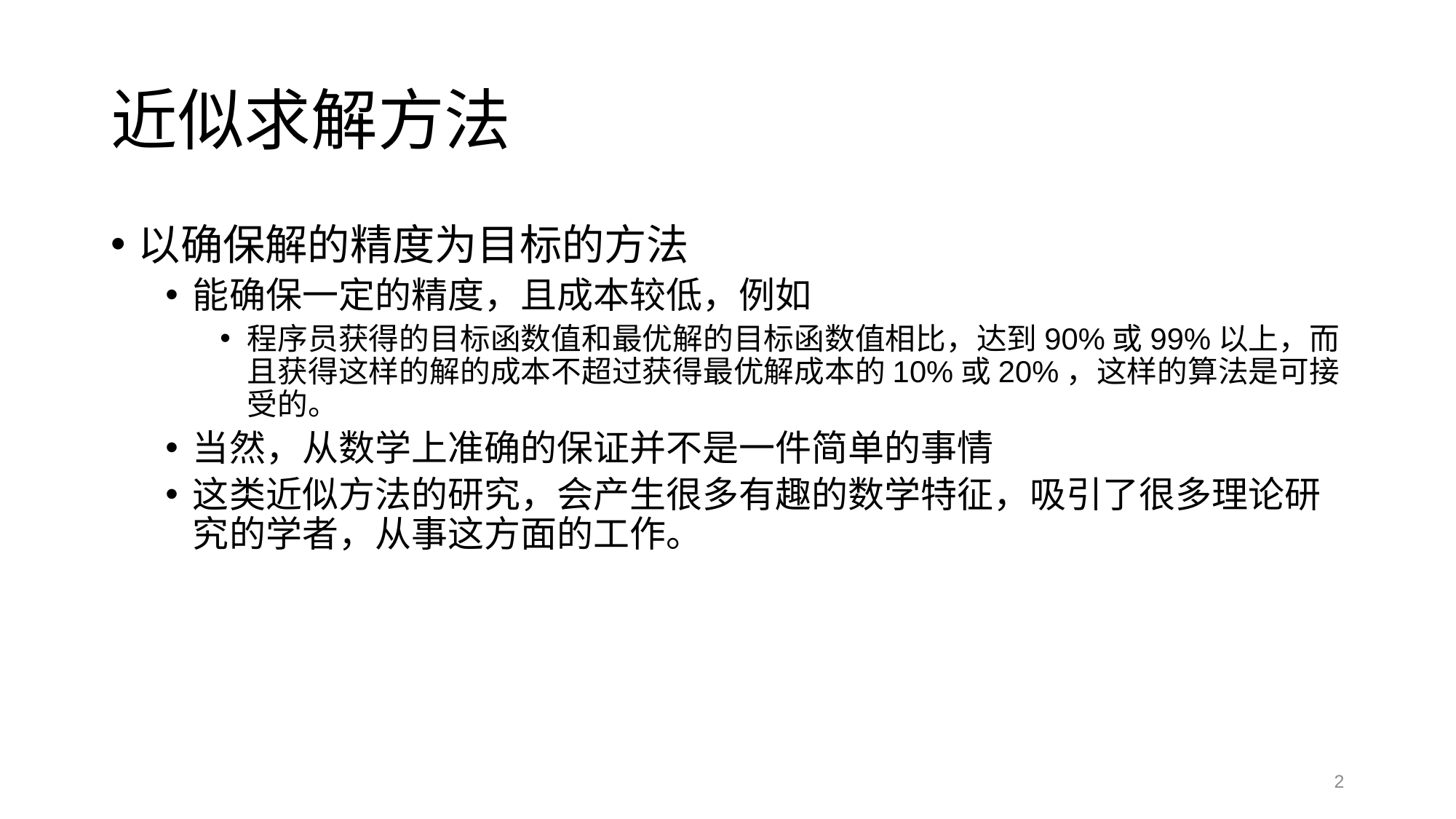

# 近似求解方法
以确保解的精度为目标的方法
能确保一定的精度，且成本较低，例如
程序员获得的目标函数值和最优解的目标函数值相比，达到90%或99%以上，而且获得这样的解的成本不超过获得最优解成本的10%或20%，这样的算法是可接受的。
当然，从数学上准确的保证并不是一件简单的事情
这类近似方法的研究，会产生很多有趣的数学特征，吸引了很多理论研究的学者，从事这方面的工作。
2